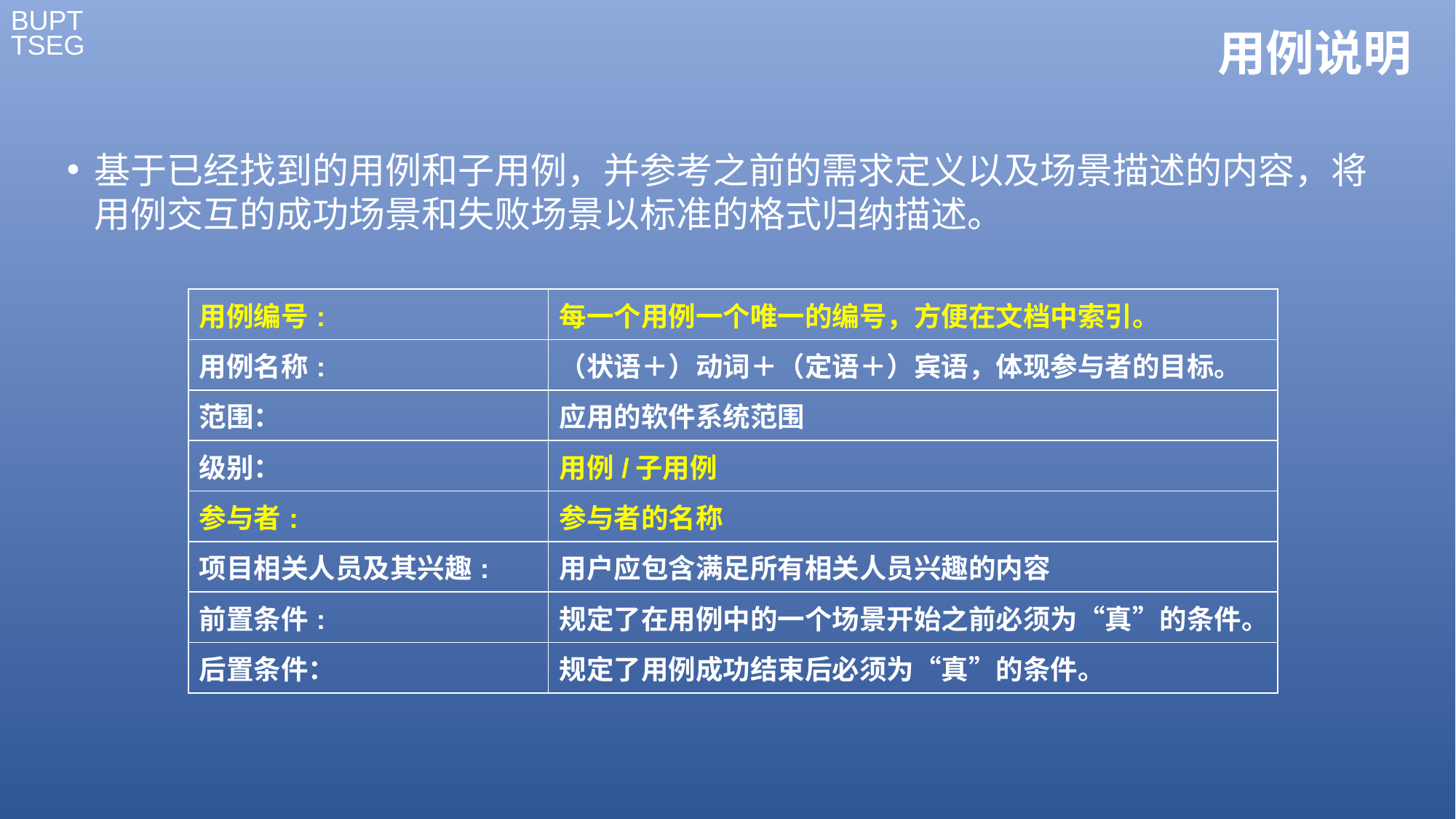

# 用例说明
基于已经找到的用例和子用例，并参考之前的需求定义以及场景描述的内容，将用例交互的成功场景和失败场景以标准的格式归纳描述。
| 用例编号: |  |  | 每一个用例一个唯一的编号，方便在文档中索引。 |
| --- | --- | --- | --- |
| 用例名称: |  |  | （状语＋）动词＋（定语＋）宾语，体现参与者的目标。 |
| 范围： |  |  | 应用的软件系统范围 |
| 级别： |  |  | 用例/子用例 |
| 参与者: |  |  | 参与者的名称 |
| 项目相关人员及其兴趣: |  |  | 用户应包含满足所有相关人员兴趣的内容 |
| 前置条件: |  |  | 规定了在用例中的一个场景开始之前必须为“真”的条件。 |
| 后置条件： |  |  | 规定了用例成功结束后必须为“真”的条件。 |